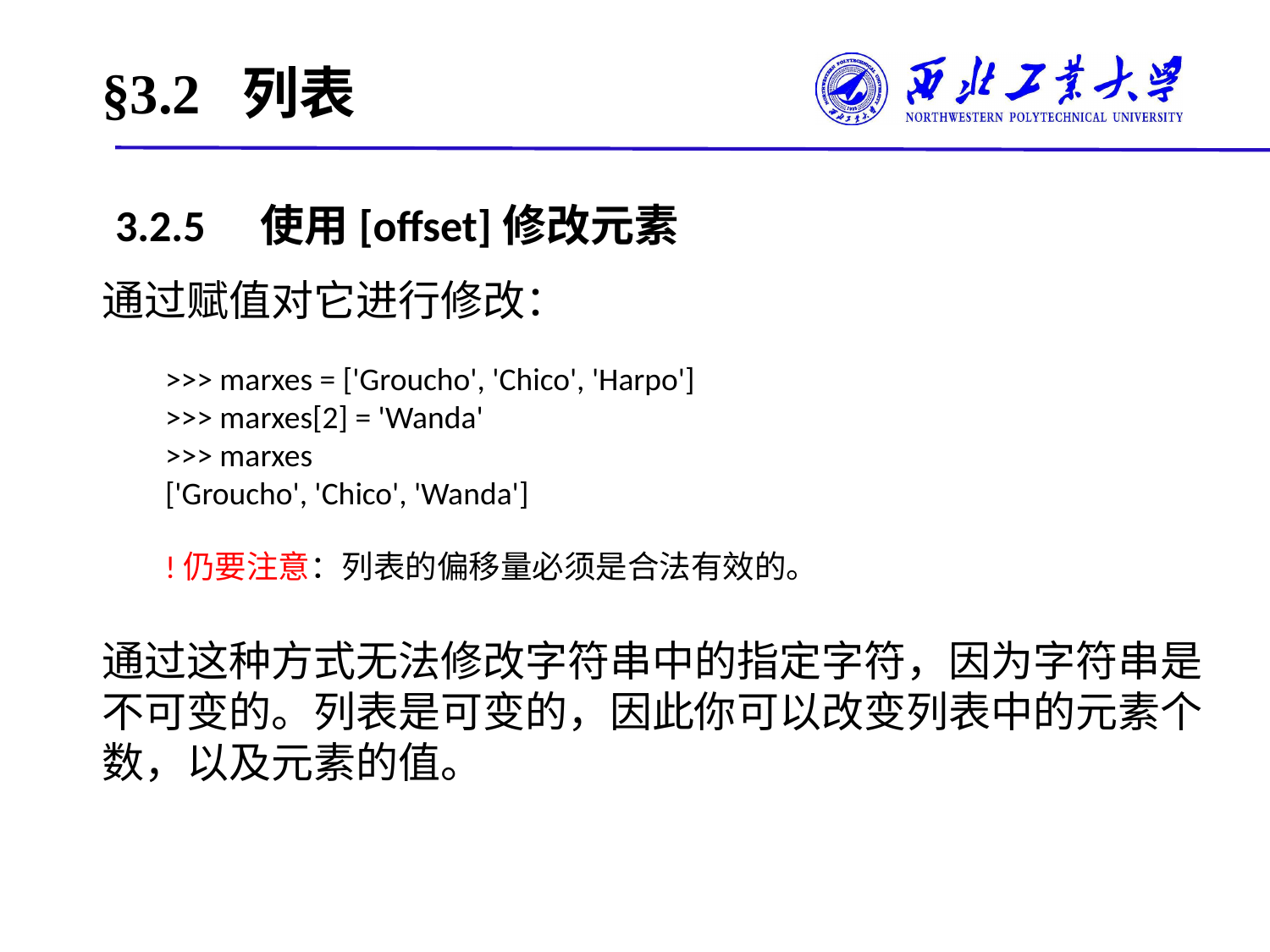

# §3.2  列表
3.2.5　使用[offset]修改元素

通过赋值对它进行修改：
>>> marxes = ['Groucho', 'Chico', 'Harpo']
>>> marxes[2] = 'Wanda'
>>> marxes
['Groucho', 'Chico', 'Wanda']
!仍要注意：列表的偏移量必须是合法有效的。
通过这种方式无法修改字符串中的指定字符，因为字符串是不可变的。列表是可变的，因此你可以改变列表中的元素个数，以及元素的值。